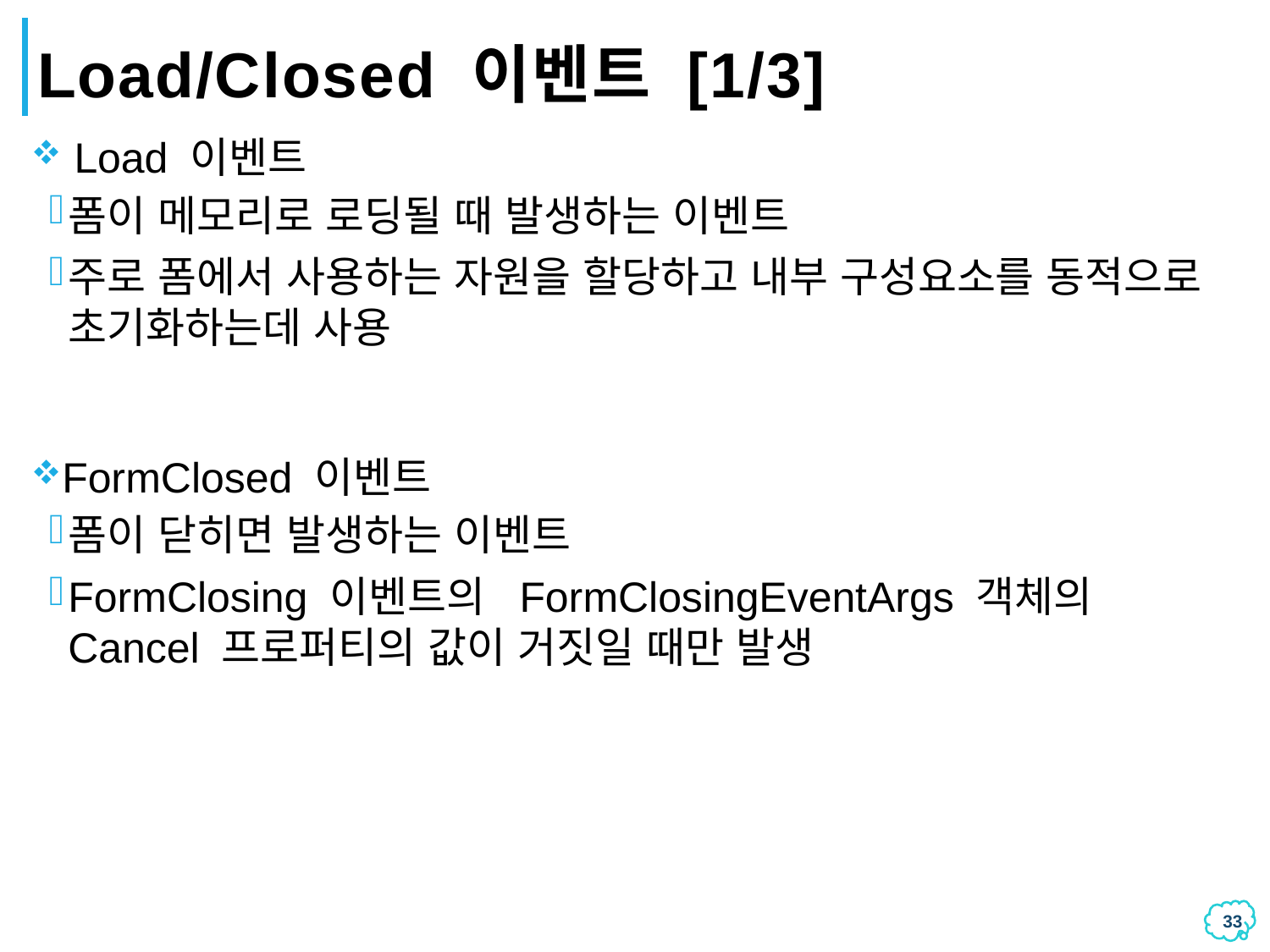

# Load/Closed 이벤트 [1/3]
 Load 이벤트
폼이 메모리로 로딩될 때 발생하는 이벤트
주로 폼에서 사용하는 자원을 할당하고 내부 구성요소를 동적으로 초기화하는데 사용

FormClosed 이벤트
폼이 닫히면 발생하는 이벤트
FormClosing 이벤트의  FormClosingEventArgs 객체의 Cancel 프로퍼티의 값이 거짓일 때만 발생

33